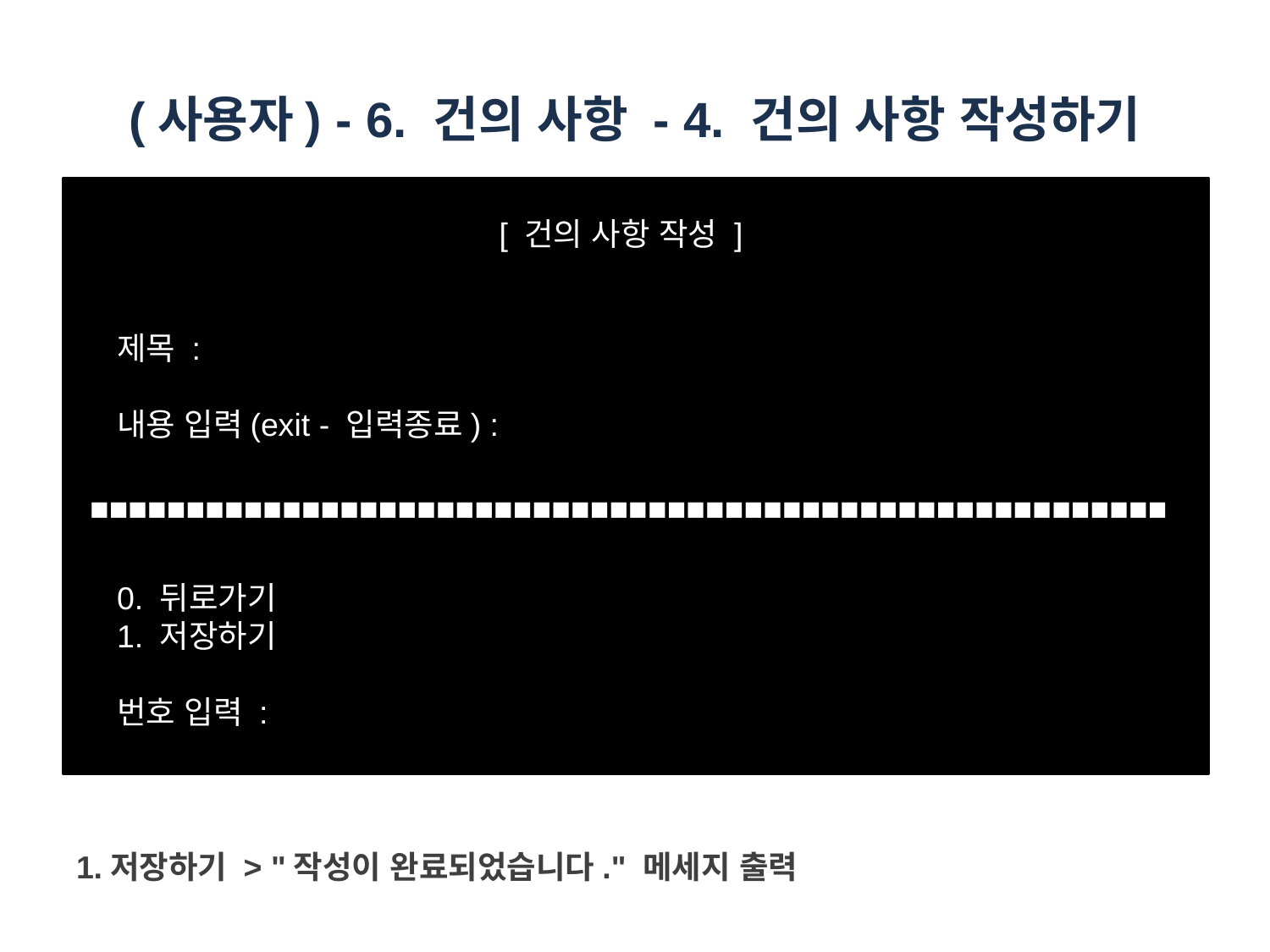

# (사용자) - 6. 건의 사항 - 4. 건의 사항 작성하기

                                           [ 건의 사항 작성 ]

제목 :

내용 입력(exit - 입력종료) :

■■■■■■■■■■■■■■■■■■■■■■■■■■■■■■■■■■■■■■■■■■■■■■■■■■■■■■■■
0. 뒤로가기
1. 저장하기

번호 입력 :

1.저장하기 > "작성이 완료되었습니다." 메세지 출력